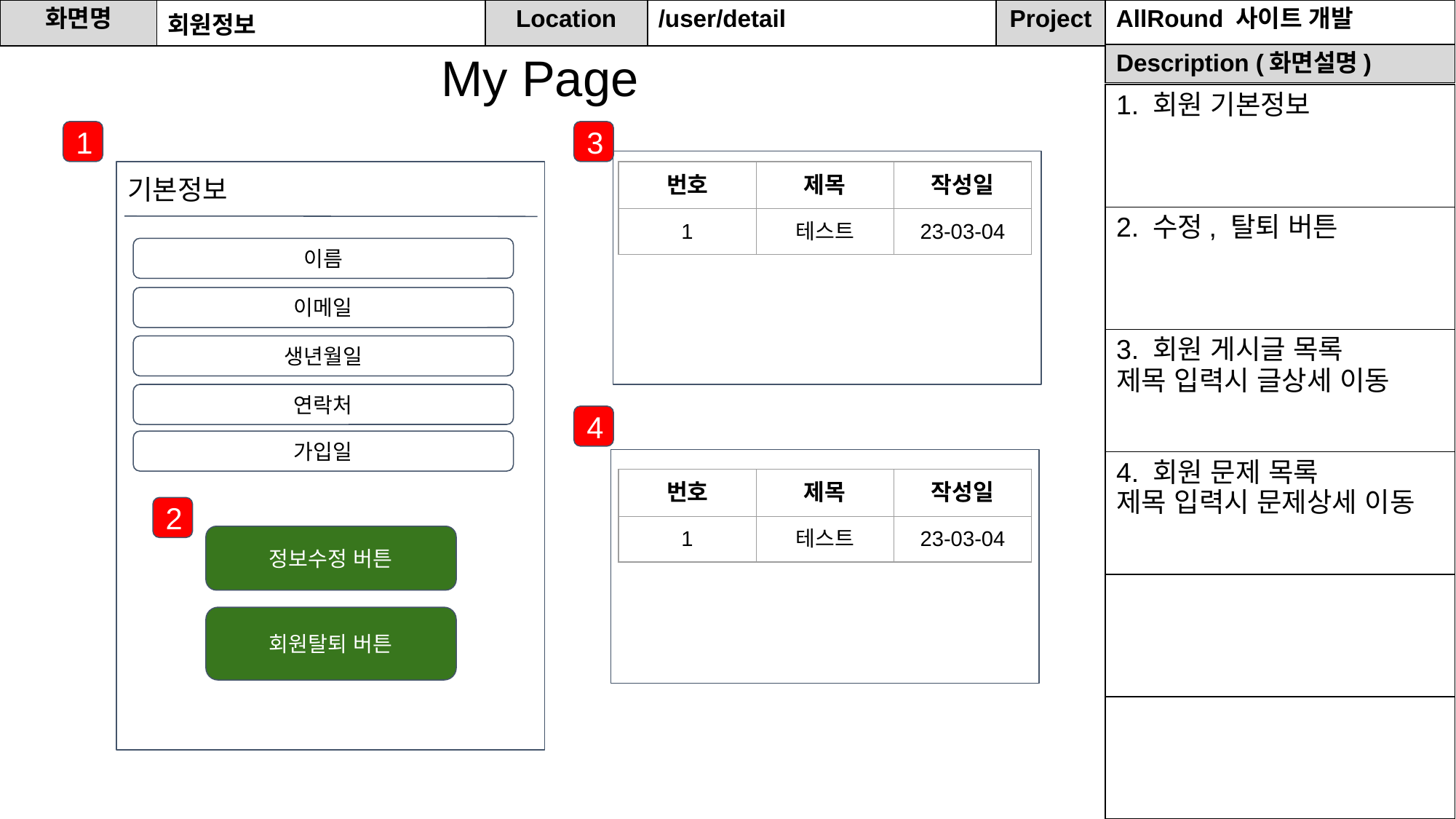

| 화면명 | 회원정보 | Location | /user/detail | Project | AllRound 사이트 개발 |
| --- | --- | --- | --- | --- | --- |
My Page
| Description (화면설명) |
| --- |
| 1. 회원 기본정보 |
| --- |
| 2. 수정, 탈퇴 버튼 |
| 3. 회원 게시글 목록 제목 입력시 글상세 이동 |
| 4. 회원 문제 목록 제목 입력시 문제상세 이동 |
|  |
|  |
1
3

| 번호 | 제목 | 작성일 |
| --- | --- | --- |
| 1 | 테스트 | 23-03-04 |

기본정보
이름
이메일
생년월일
연락처
4
가입일

| 번호 | 제목 | 작성일 |
| --- | --- | --- |
| 1 | 테스트 | 23-03-04 |
2
정보수정 버튼
회원탈퇴 버튼